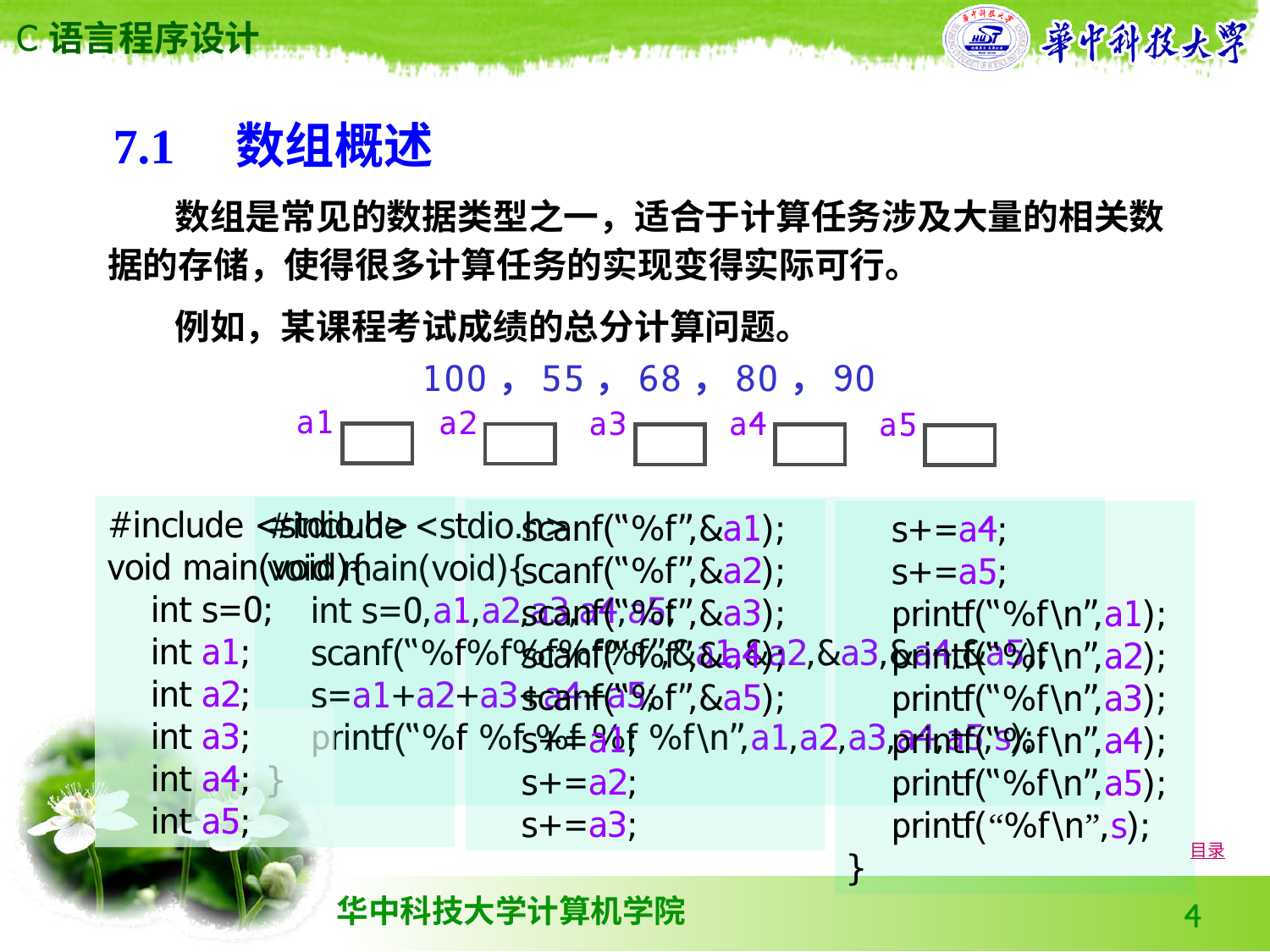

7.1　数组概述
      数组是常见的数据类型之一，适合于计算任务涉及大量的相关数据的存储，使得很多计算任务的实现变得实际可行。
      例如，某课程考试成绩的总分计算问题。
100，55，68，80，90
a1
a2
a3
a4
a5

#include <stdio.h>
void main(void){
    int s=0;
    int a1;
    int a2;
    int a3;
    int a4;
    int a5;

#include <stdio.h>
void main(void){
    int s=0,a1,a2,a3,a4,a5;
    scanf(“%f%f%f%f%f”,&a1,&a2,&a3,&a4,&a5);
    s=a1+a2+a3+a4+a5;
    printf(“%f %f %f %f %f\n”,a1,a2,a3,a4,a5,s);
}
    scanf(“%f”,&a1);
    scanf(“%f”,&a2);
    scanf(“%f”,&a3);
    scanf(“%f”,&a4);
    scanf(“%f”,&a5);
    s+=a1;
    s+=a2;
    s+=a3;
    s+=a4;
    s+=a5;
    printf(“%f\n”,a1);
    printf(“%f\n”,a2);
    printf(“%f\n”,a3);
    printf(“%f\n”,a4);
    printf(“%f\n”,a5);
    printf(“%f\n”,s);
}
目录
4